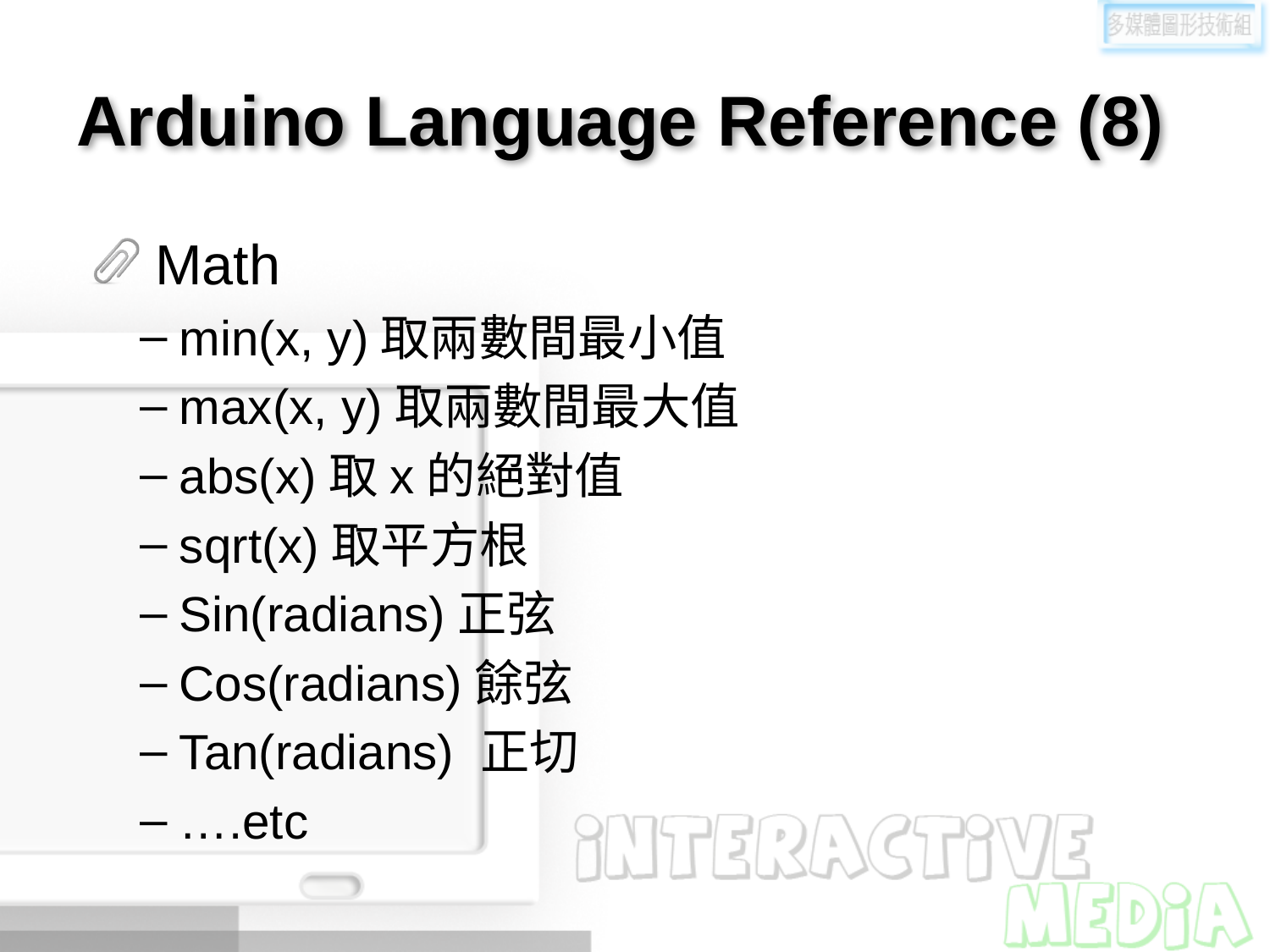

# Arduino Language Reference (8)
Math
min(x, y)取兩數間最小值
max(x, y)取兩數間最大值
abs(x)取x的絕對值
sqrt(x)取平方根
Sin(radians)正弦
Cos(radians)餘弦
Tan(radians) 正切
….etc